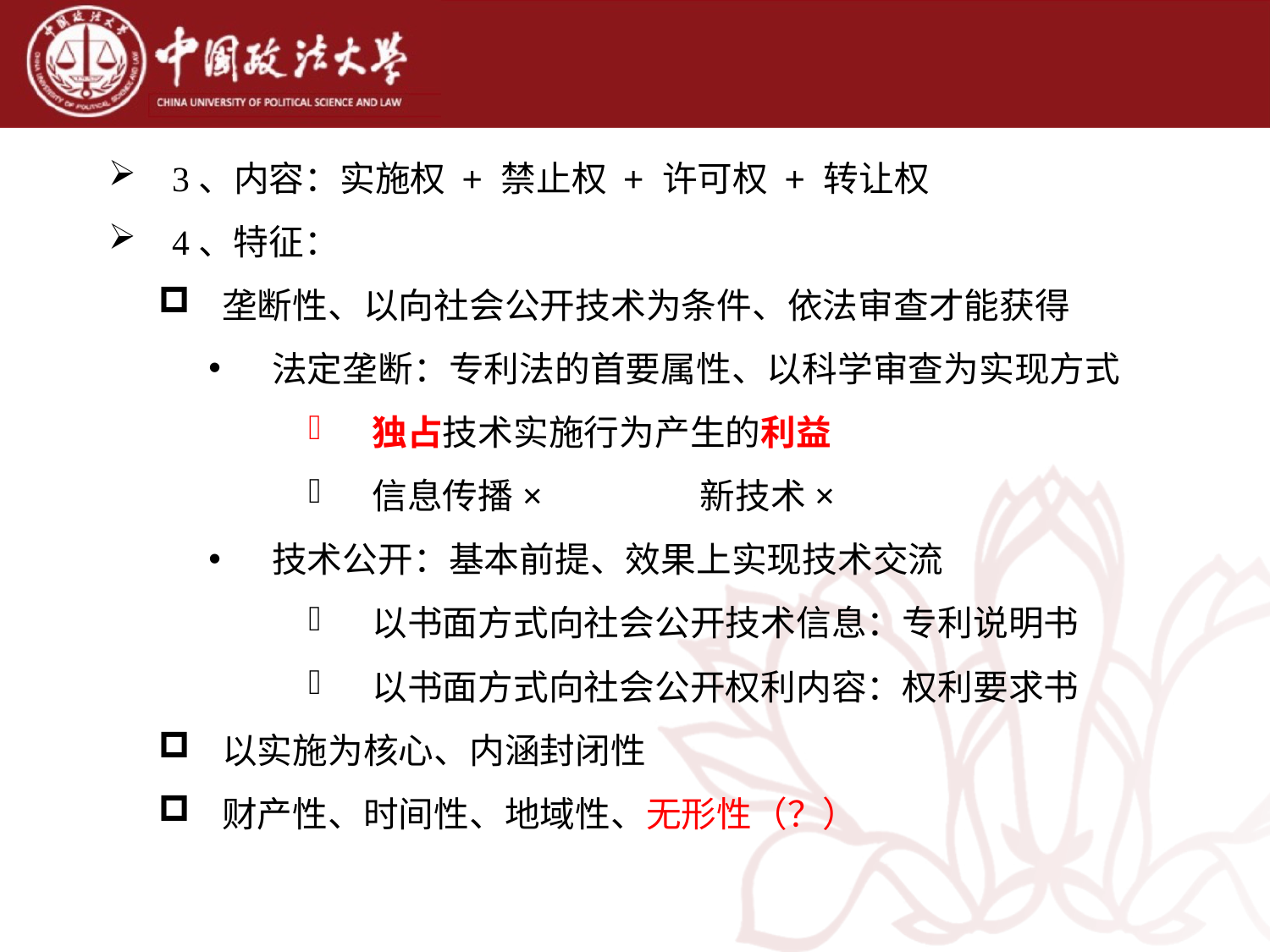

3、内容：实施权 + 禁止权 + 许可权 + 转让权
4、特征：
垄断性、以向社会公开技术为条件、依法审查才能获得
法定垄断：专利法的首要属性、以科学审查为实现方式
独占技术实施行为产生的利益
信息传播×       新技术×
技术公开：基本前提、效果上实现技术交流
以书面方式向社会公开技术信息：专利说明书
以书面方式向社会公开权利内容：权利要求书
以实施为核心、内涵封闭性
财产性、时间性、地域性、无形性（？）